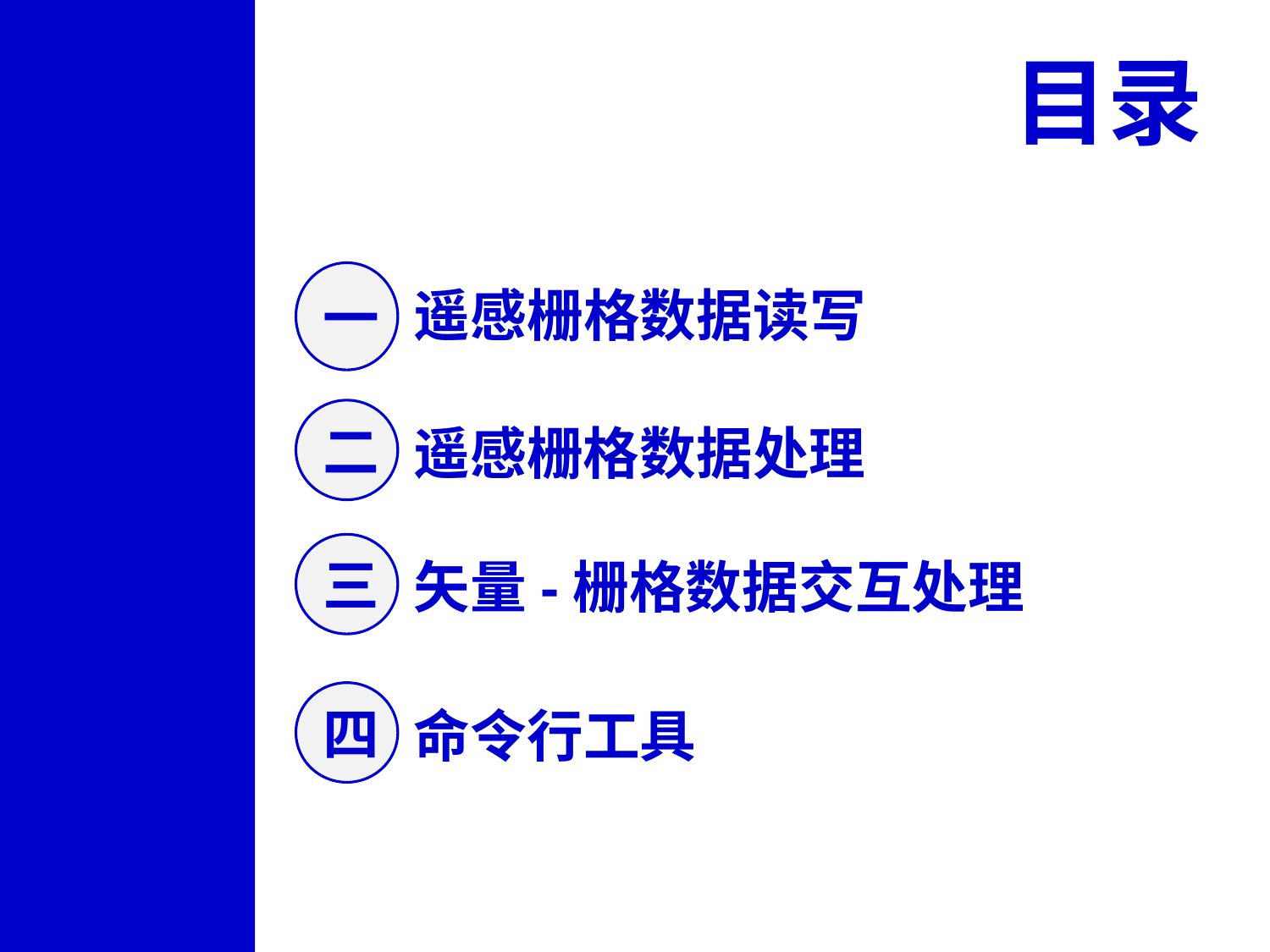

目录
一
遥感栅格数据读写
二
遥感栅格数据处理
三
矢量-栅格数据交互处理
四
命令行工具